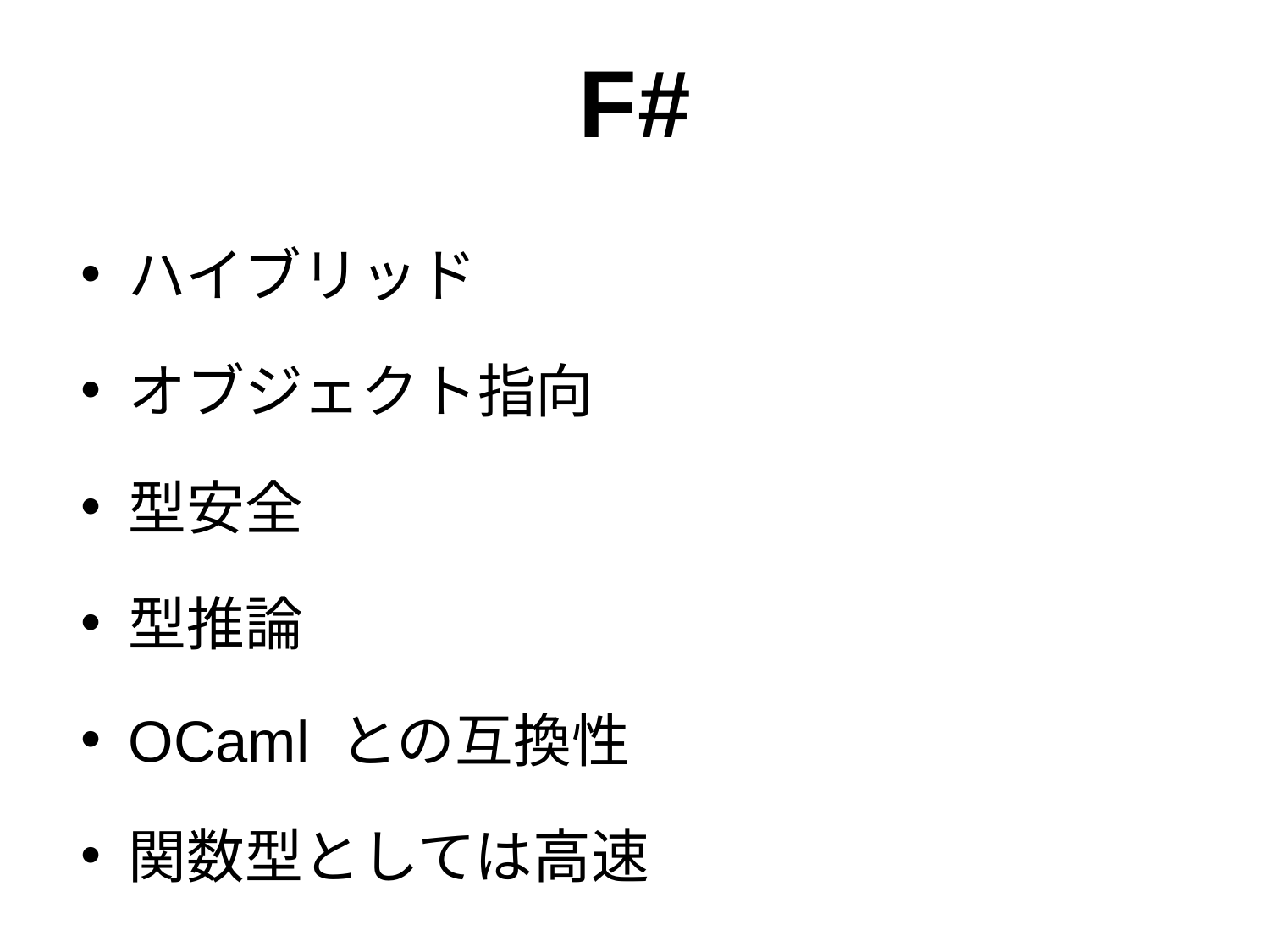

# F#
ハイブリッド
オブジェクト指向
型安全
型推論
OCaml との互換性
関数型としては高速